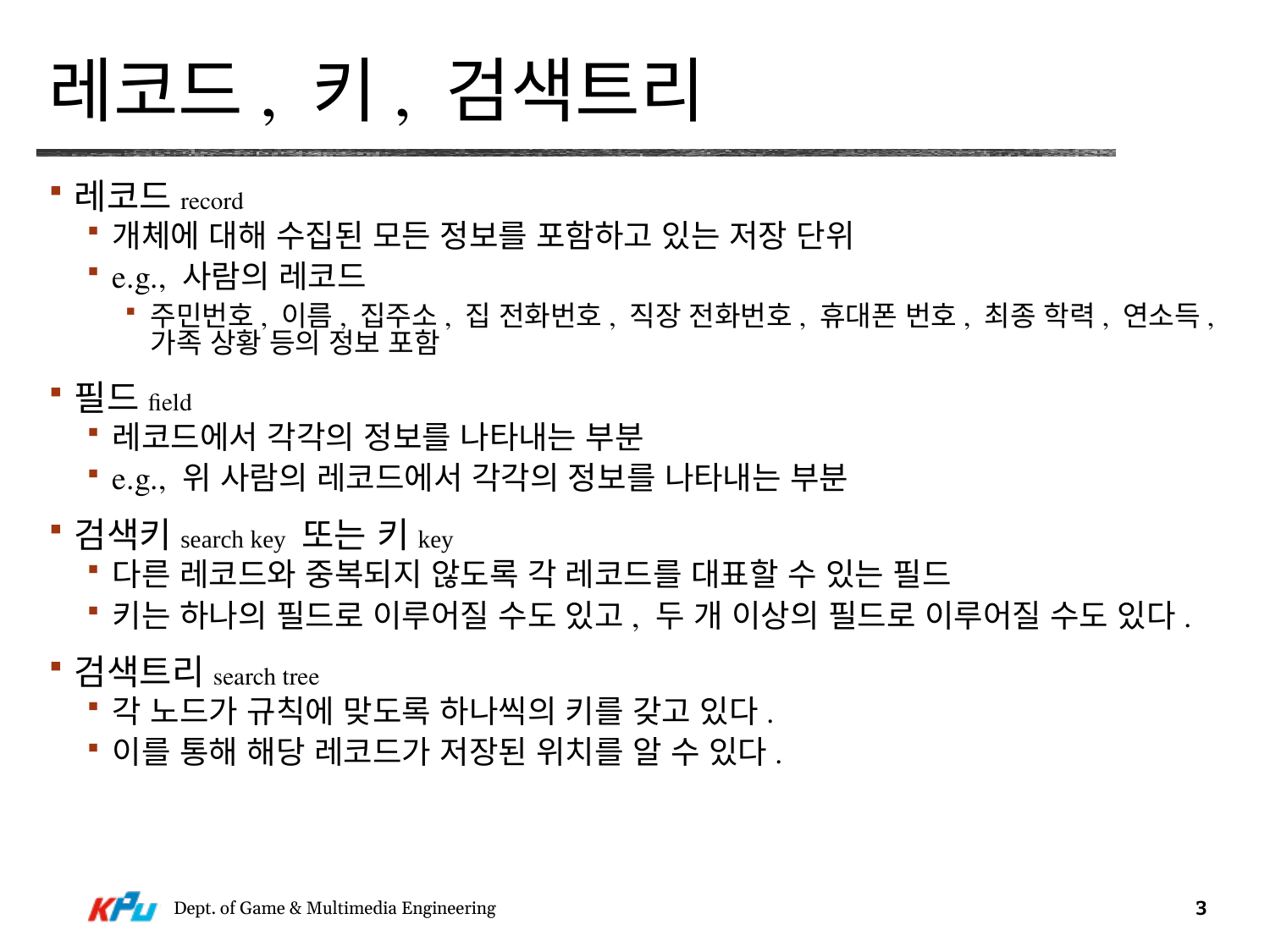

# 레코드, 키, 검색트리
레코드record
개체에 대해 수집된 모든 정보를 포함하고 있는 저장 단위
e.g., 사람의 레코드
주민번호, 이름, 집주소, 집 전화번호, 직장 전화번호, 휴대폰 번호, 최종 학력, 연소득, 가족 상황 등의 정보 포함
필드field
레코드에서 각각의 정보를 나타내는 부분
e.g., 위 사람의 레코드에서 각각의 정보를 나타내는 부분
검색키search key 또는 키key
다른 레코드와 중복되지 않도록 각 레코드를 대표할 수 있는 필드
키는 하나의 필드로 이루어질 수도 있고, 두 개 이상의 필드로 이루어질 수도 있다.
검색트리search tree
각 노드가 규칙에 맞도록 하나씩의 키를 갖고 있다.
이를 통해 해당 레코드가 저장된 위치를 알 수 있다.
Dept. of Game & Multimedia Engineering
3